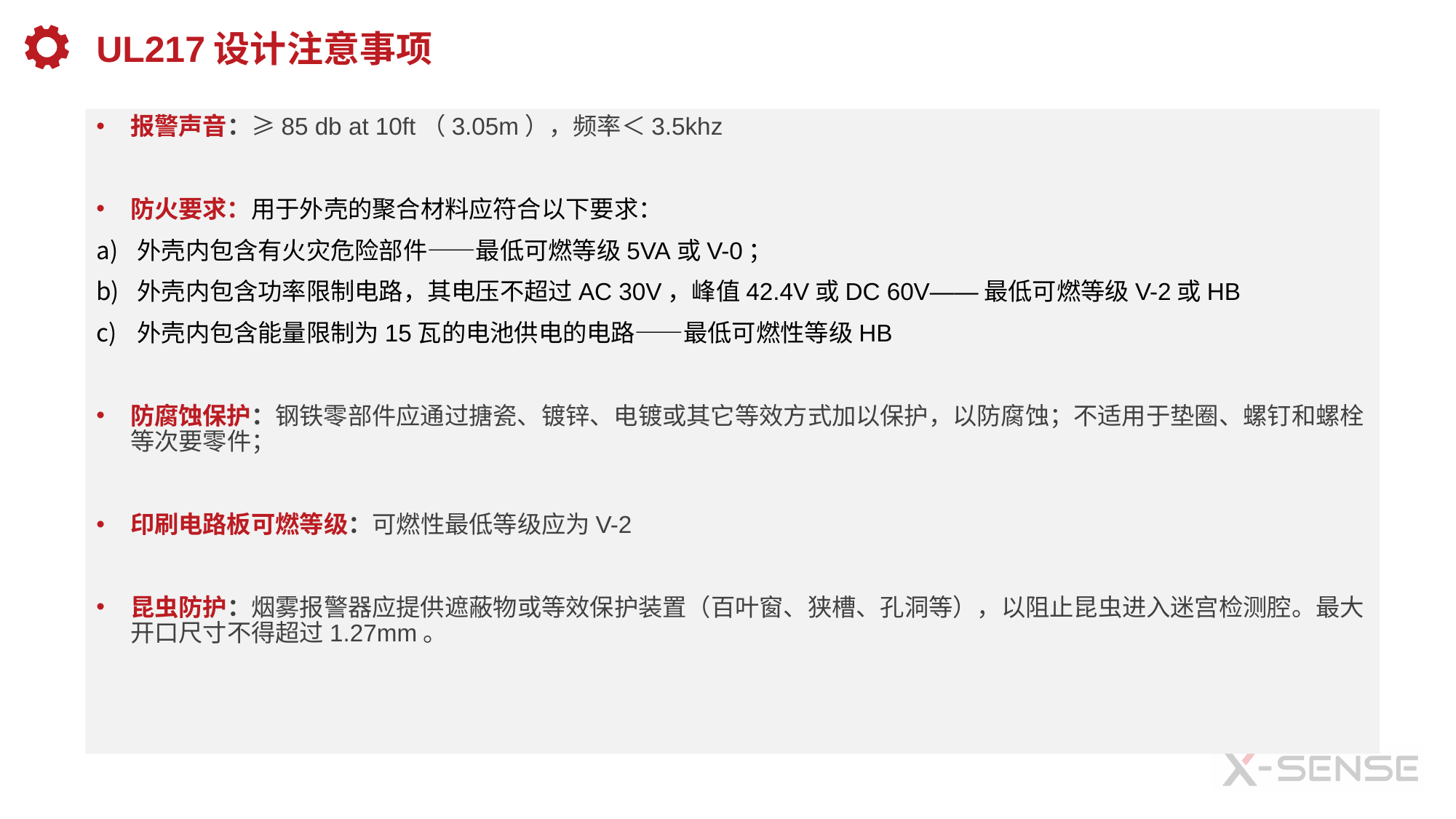

UL217设计注意事项

报警声音：≥85 db at 10ft（3.05m），频率＜3.5khz

防火要求：用于外壳的聚合材料应符合以下要求：
外壳内包含有火灾危险部件——最低可燃等级5VA或V-0；
外壳内包含功率限制电路，其电压不超过AC 30V，峰值42.4V或DC 60V——最低可燃等级V-2或HB
外壳内包含能量限制为15瓦的电池供电的电路——最低可燃性等级HB

防腐蚀保护：钢铁零部件应通过搪瓷、镀锌、电镀或其它等效方式加以保护，以防腐蚀；不适用于垫圈、螺钉和螺栓等次要零件；

印刷电路板可燃等级：可燃性最低等级应为V-2

昆虫防护：烟雾报警器应提供遮蔽物或等效保护装置（百叶窗、狭槽、孔洞等），以阻止昆虫进入迷宫检测腔。最大开口尺寸不得超过1.27mm。